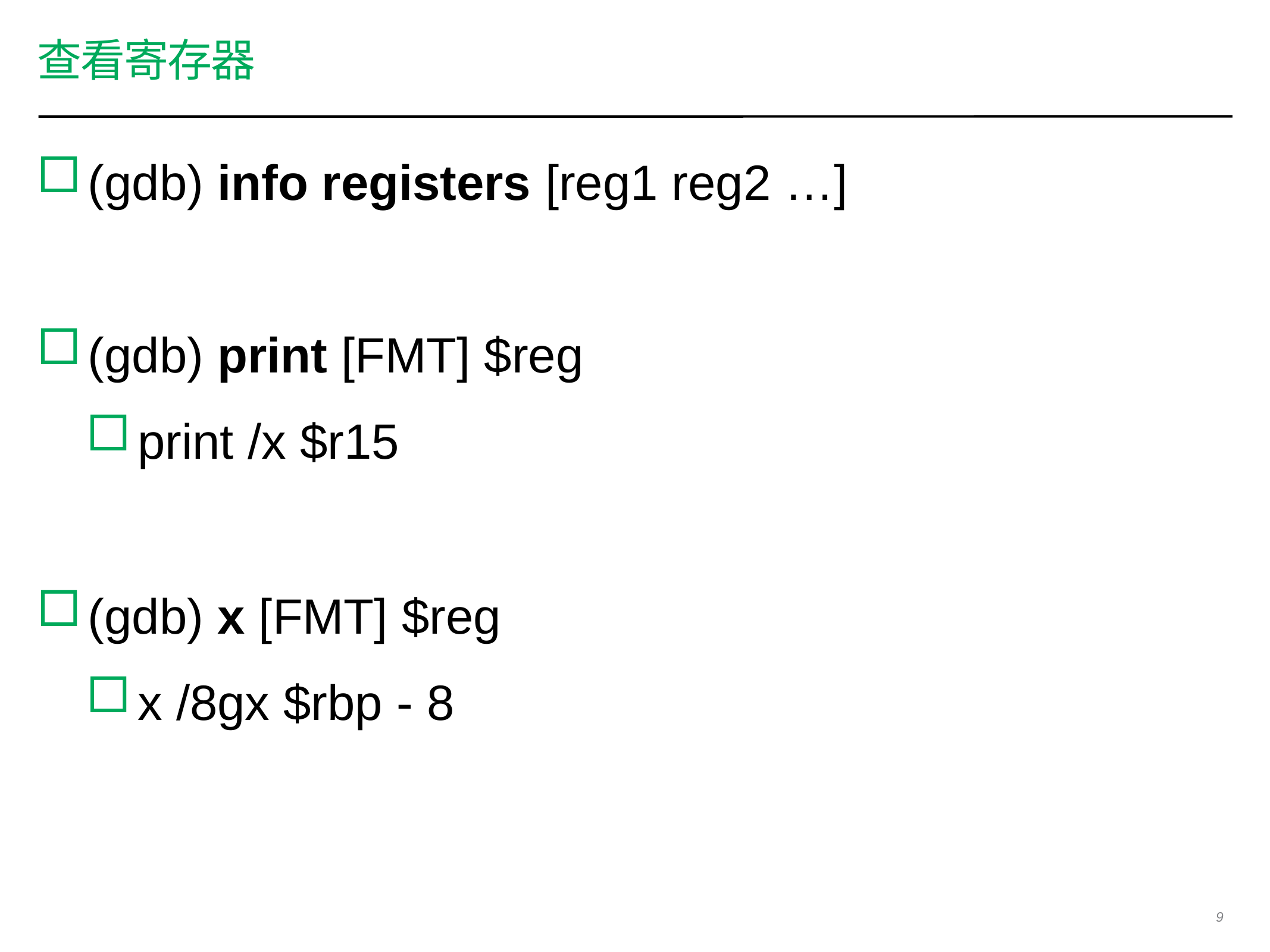

# 查看寄存器
(gdb) info registers [reg1 reg2 …]

(gdb) print [FMT] $reg
print /x $r15

(gdb) x [FMT] $reg
x /8gx $rbp - 8

9